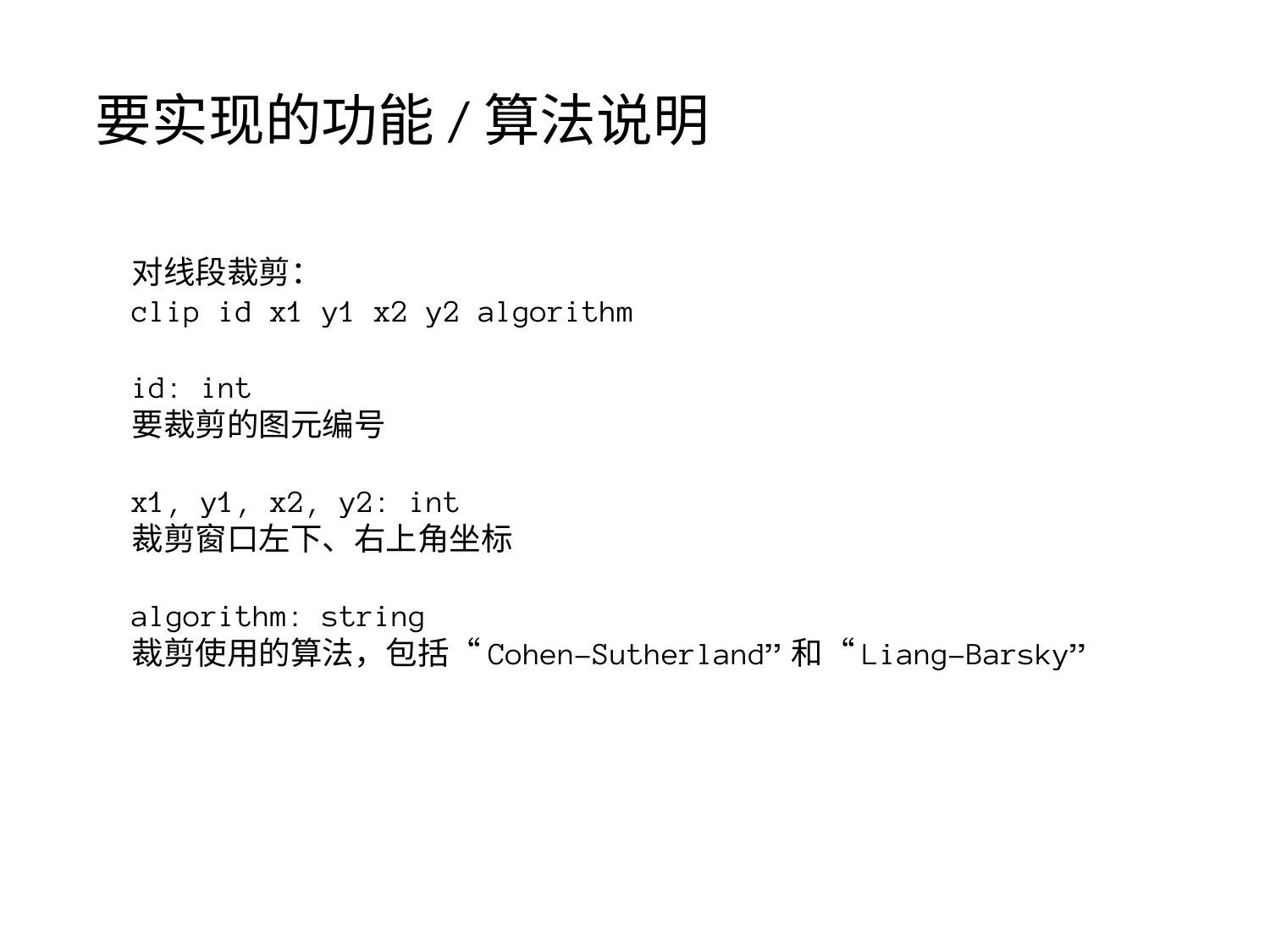

要实现的功能/算法说明
对线段裁剪：
clip id x1 y1 x2 y2 algorithm

id: int
要裁剪的图元编号

x1, y1, x2, y2: int
裁剪窗口左下、右上角坐标

algorithm: string
裁剪使用的算法，包括“Cohen-Sutherland”和“Liang-Barsky”